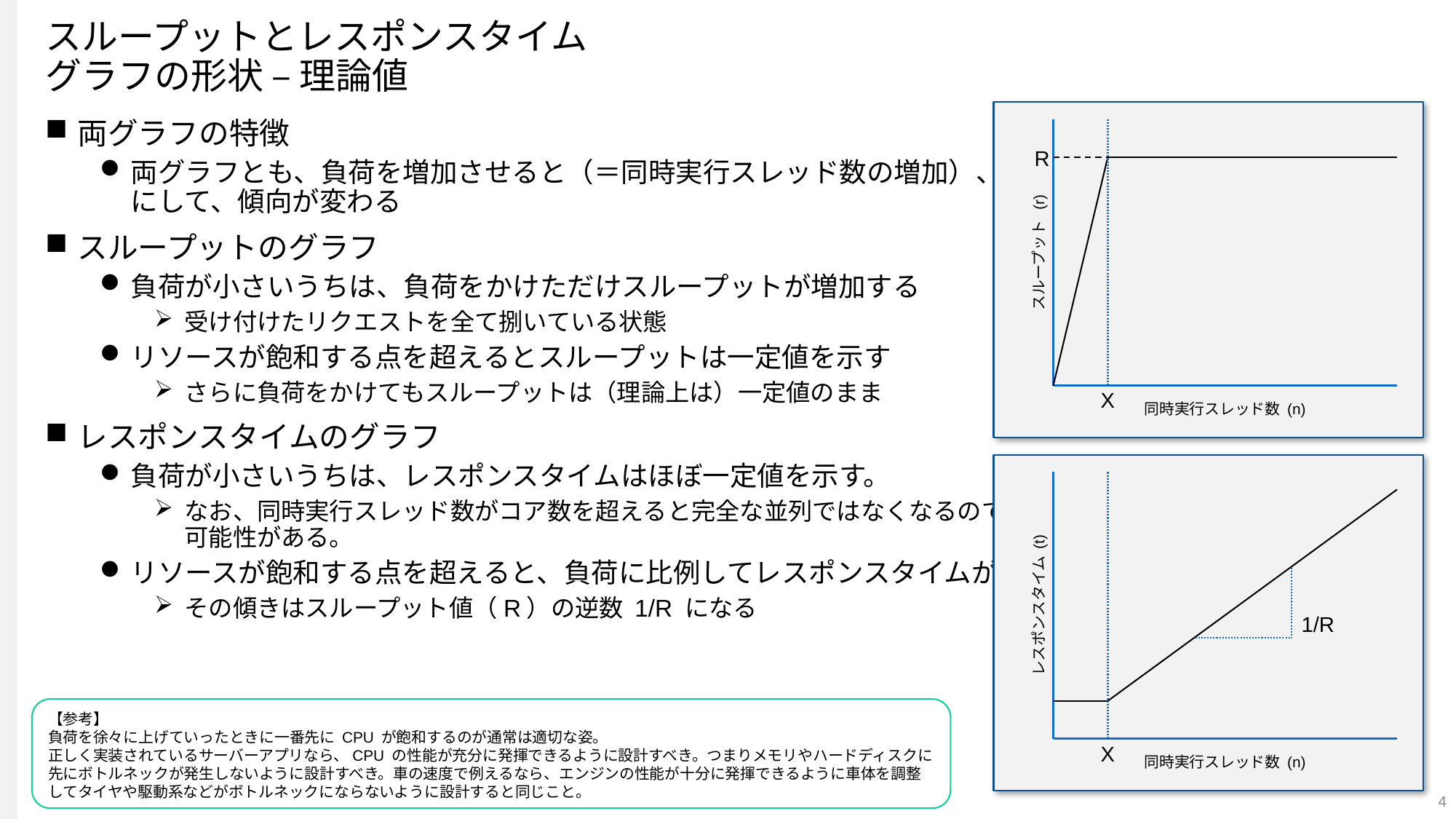

# スループットとレスポンスタイム グラフの形状 – 理論値

両グラフの特徴
両グラフとも、負荷を増加させると（＝同時実行スレッド数の増加）、リソースが飽和した点 (X) を境にして、傾向が変わる
スループットのグラフ
負荷が小さいうちは、負荷をかけただけスループットが増加する
受け付けたリクエストを全て捌いている状態
リソースが飽和する点を超えるとスループットは一定値を示す
さらに負荷をかけてもスループットは（理論上は）一定値のまま
レスポンスタイムのグラフ
負荷が小さいうちは、レスポンスタイムはほぼ一定値を示す。
なお、同時実行スレッド数がコア数を超えると完全な並列ではなくなるので、負荷が増えるに従いやや遅くなる可能性がある。
リソースが飽和する点を超えると、負荷に比例してレスポンスタイムが増加する
その傾きはスループット値（R）の逆数 1/R になる

R
スループット  (r)
X
同時実行スレッド数 (n)

レスポンスタイム (t)
1/R
【参考】
負荷を徐々に上げていったときに一番先に CPU が飽和するのが通常は適切な姿。
正しく実装されているサーバーアプリなら、CPU の性能が充分に発揮できるように設計すべき。つまりメモリやハードディスクに先にボトルネックが発生しないように設計すべき。車の速度で例えるなら、エンジンの性能が十分に発揮できるように車体を調整してタイヤや駆動系などがボトルネックにならないように設計すると同じこと。

X
同時実行スレッド数 (n)
4